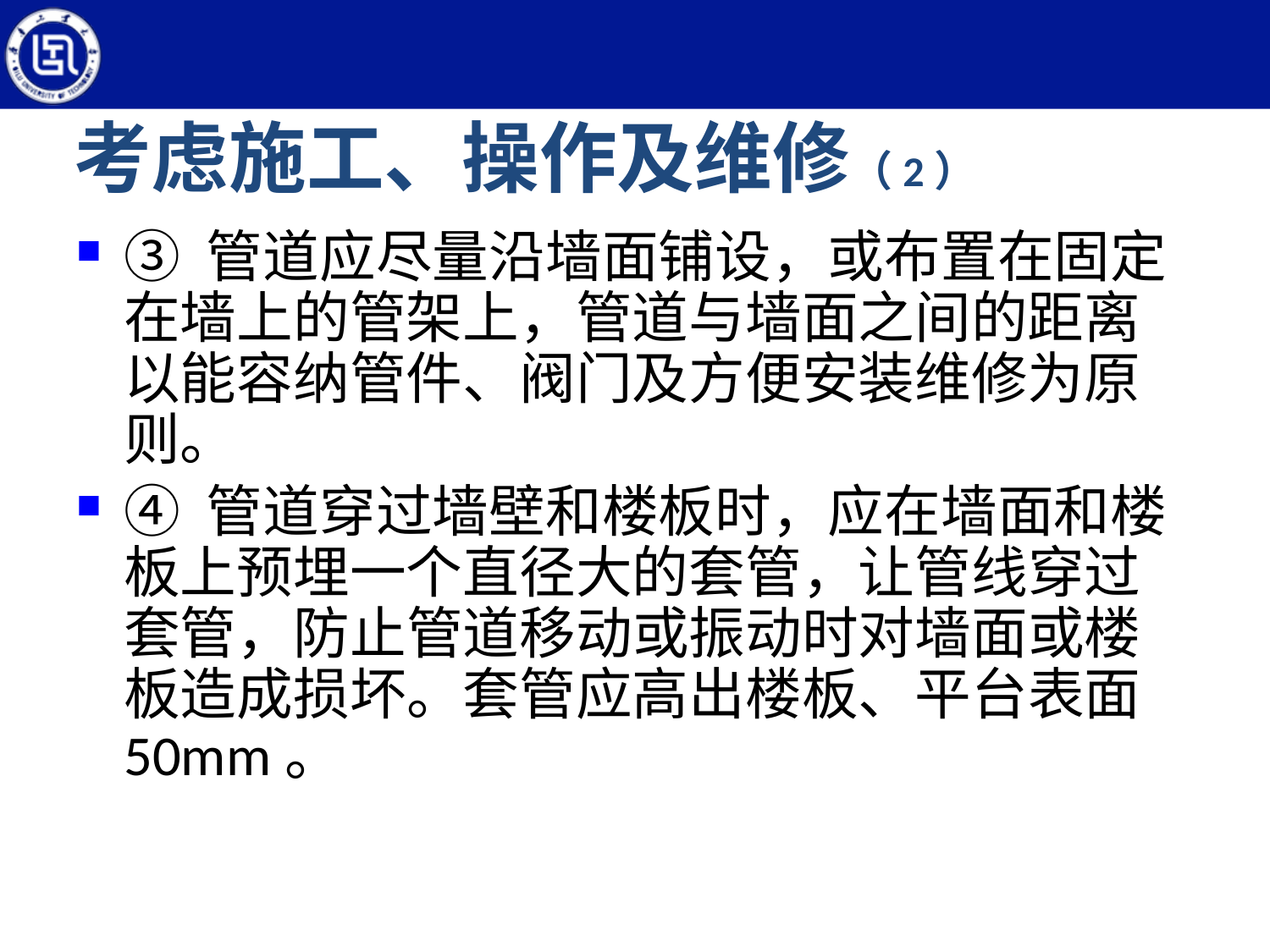

# 考虑施工、操作及维修（2）
③ 管道应尽量沿墙面铺设，或布置在固定在墙上的管架上，管道与墙面之间的距离以能容纳管件、阀门及方便安装维修为原则。
④ 管道穿过墙壁和楼板时，应在墙面和楼板上预埋一个直径大的套管，让管线穿过套管，防止管道移动或振动时对墙面或楼板造成损坏。套管应高出楼板、平台表面50mm。